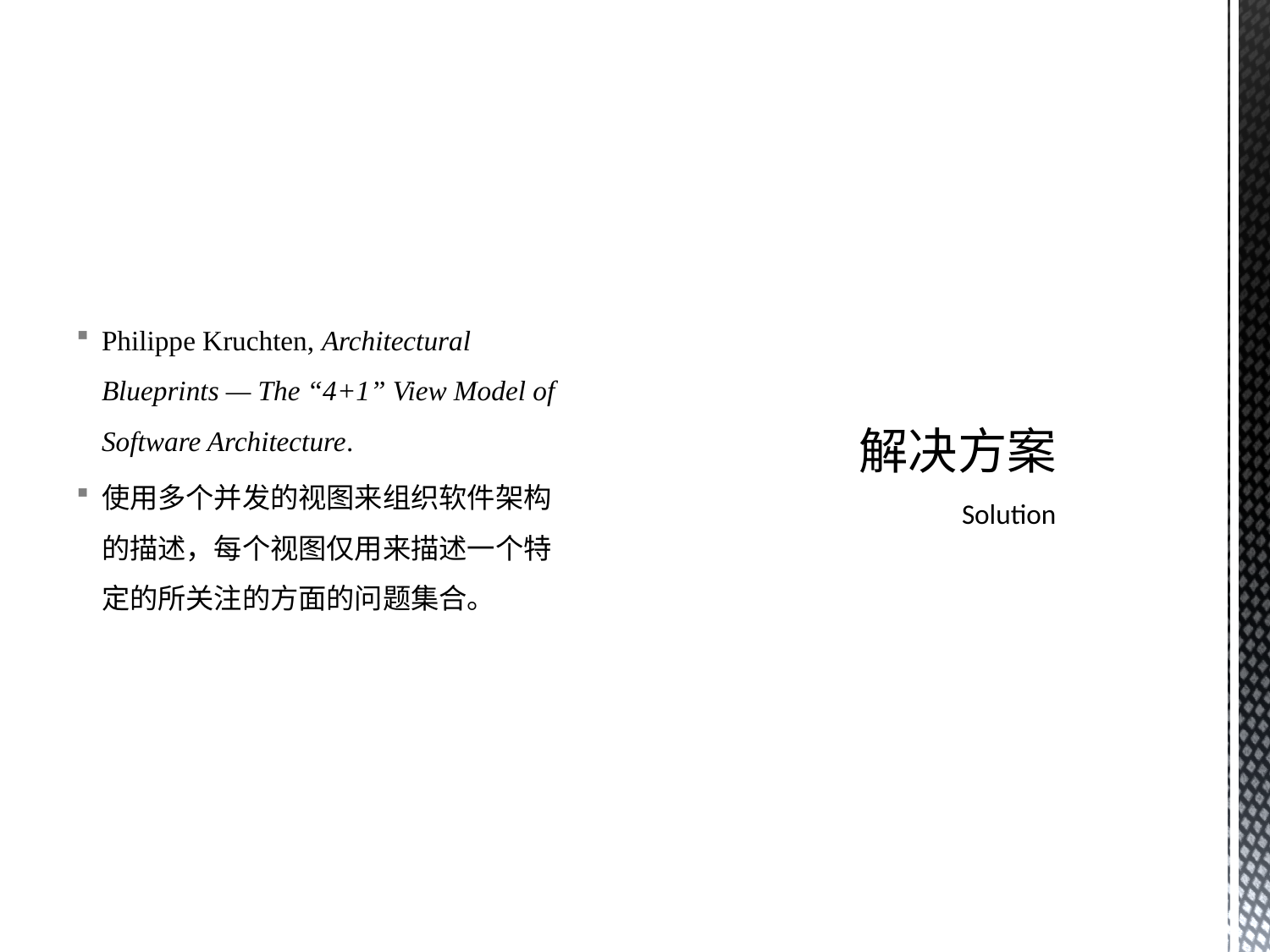

Philippe Kruchten, Architectural Blueprints — The “4+1” View Model of Software Architecture.
使用多个并发的视图来组织软件架构的描述，每个视图仅用来描述一个特定的所关注的方面的问题集合。
# 解决方案 Solution